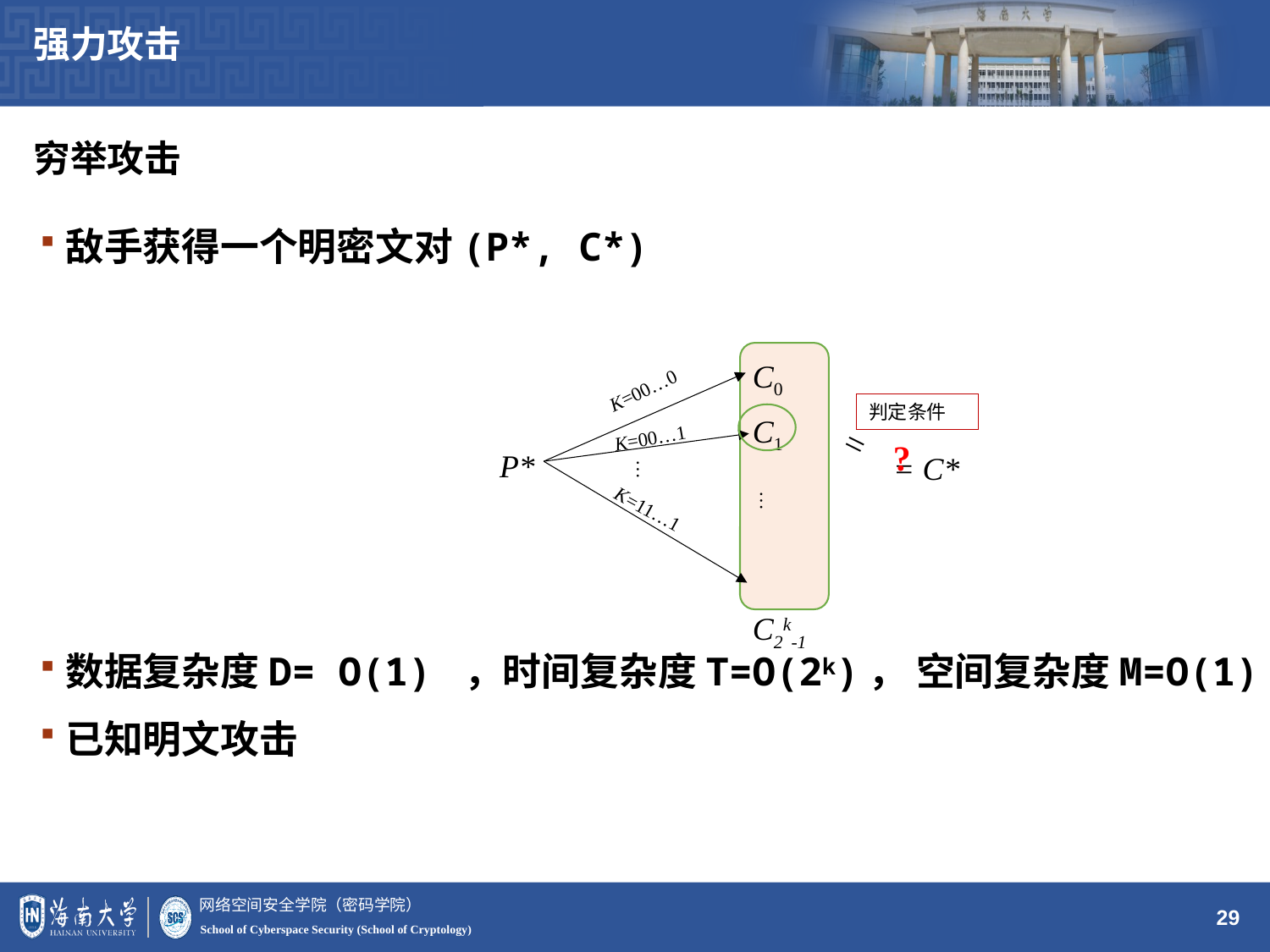

强力攻击
穷举攻击

敌手获得一个明密文对(P*, C*)

数据复杂度D= O(1) ，时间复杂度T=O(2k)， 空间复杂度M=O(1)
已知明文攻击

C0

C1

C2k-1
K=00…0
判定条件

=
K=00…1

?
= C*
 P*

…
…
K=11…1
29
29